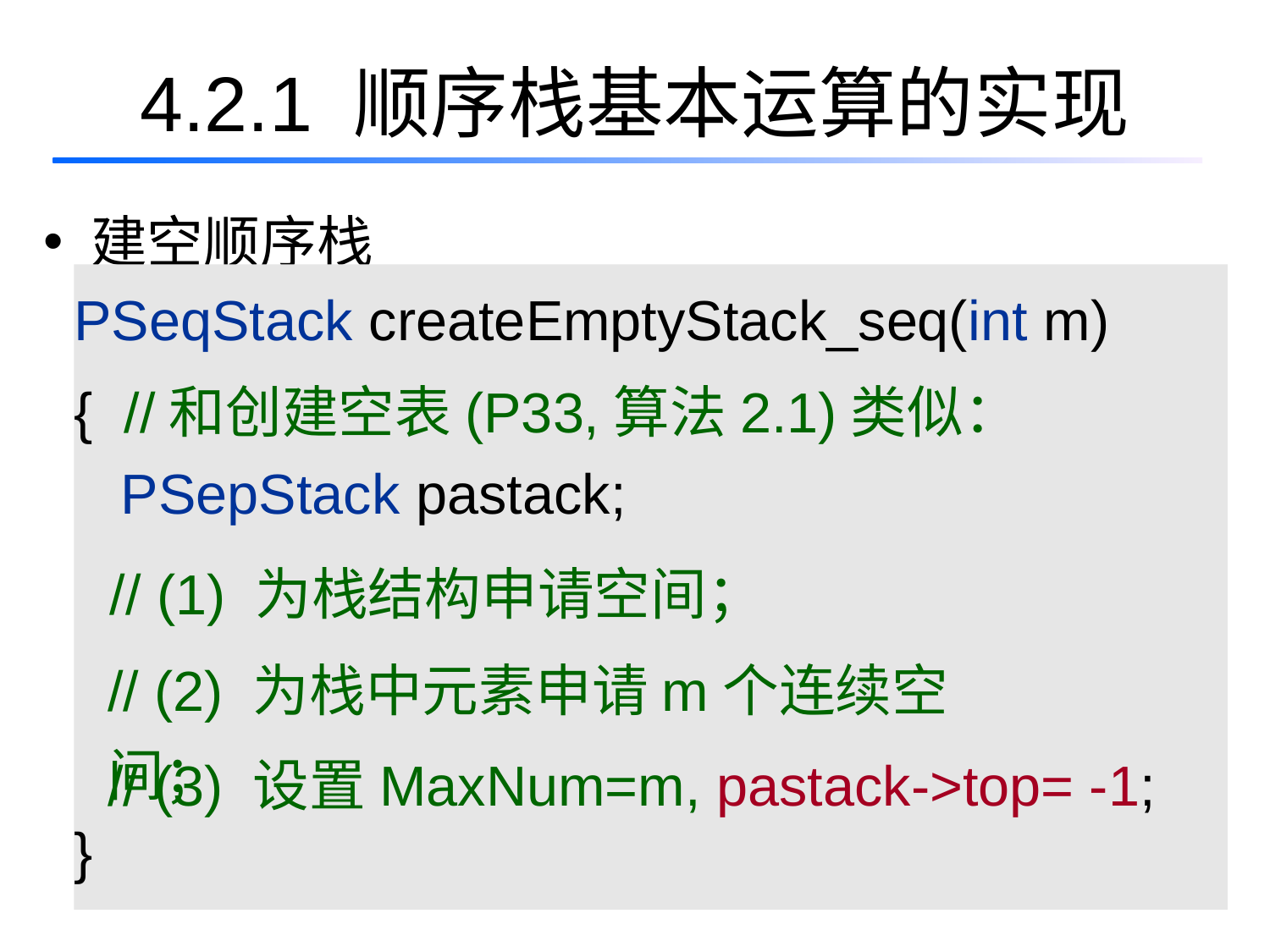

# 4.2.1 顺序栈基本运算的实现

建空顺序栈
PSeqStack createEmptyStack_seq(int m)
{  //和创建空表(P33,算法2.1)类似：
   PSepStack pastack;

}
// (1) 为栈结构申请空间；
// (2) 为栈中元素申请m个连续空间；
// (3) 设置MaxNum=m, pastack->top= -1;